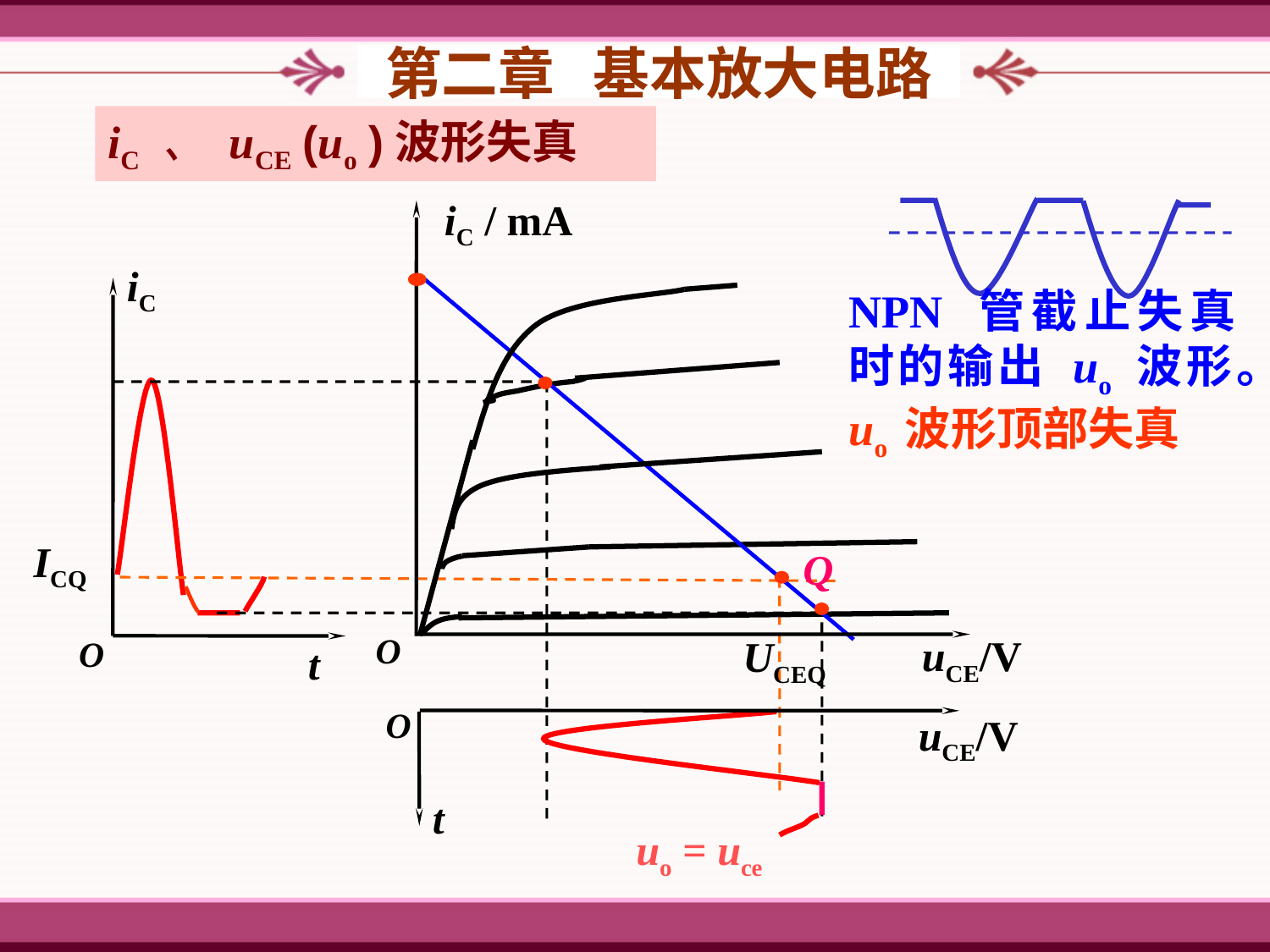

第二章   基本放大电路
iC 、 uCE (uo )波形失真
iC / mA

ICQ
Q

UCEQ
O
uCE/V
t

O
uCE/V

t
iC

O

NPN 管截止失真时的输出 uo 波形。
uo 波形顶部失真

uo = uce